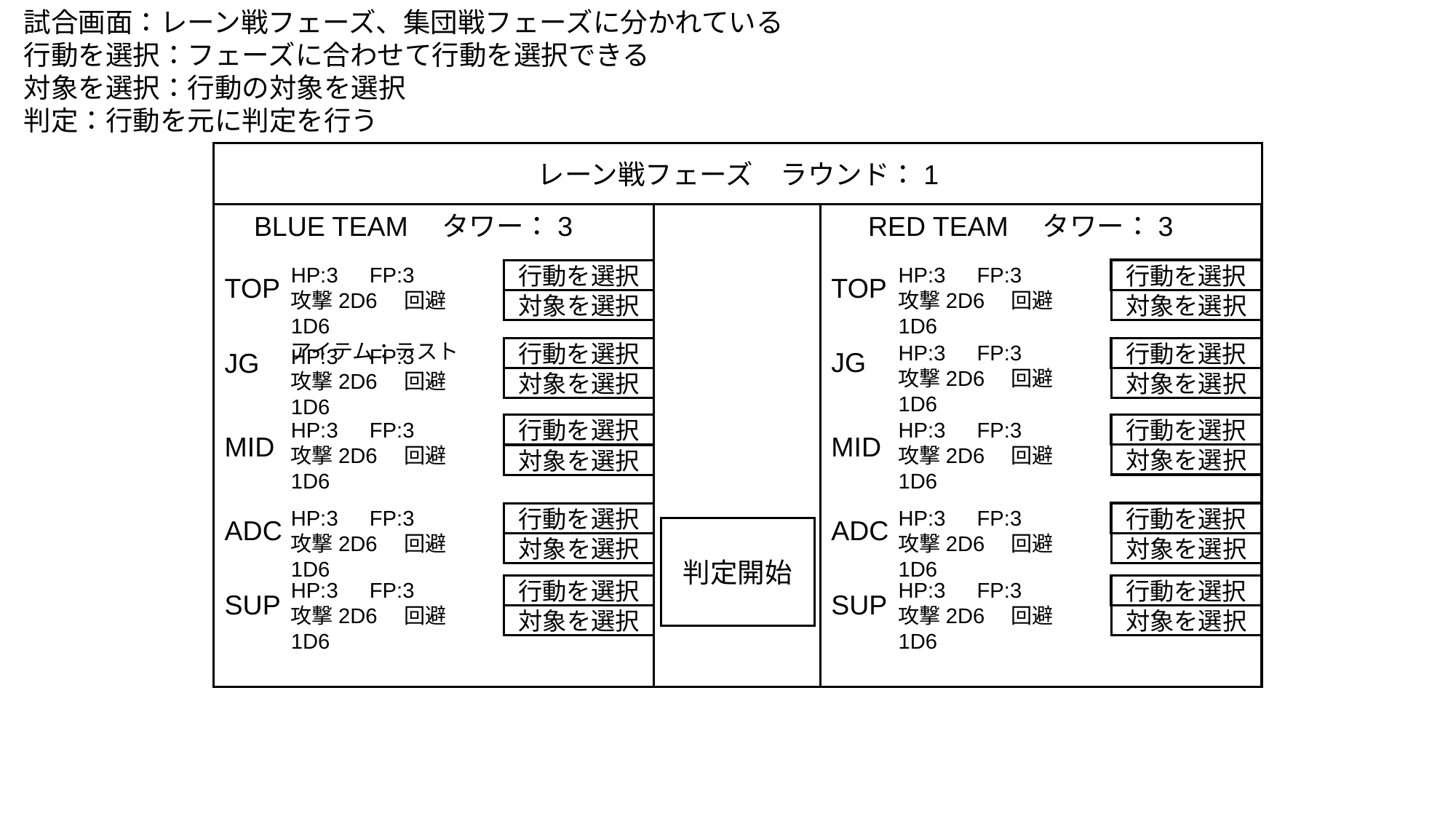

試合画面：レーン戦フェーズ、集団戦フェーズに分かれている
行動を選択：フェーズに合わせて行動を選択できる
対象を選択：行動の対象を選択
判定：行動を元に判定を行う

レーン戦フェーズ　ラウンド：1
RED TEAM　タワー：3
BLUE TEAM　タワー：3
TOP
JG

MID

ADC
SUP
TOP
JG

MID

ADC
SUP
HP:3　FP:3
攻撃2D6　回避1D6
HP:3　FP:3
攻撃2D6　回避1D6
アイテム：テスト
行動を選択
行動を選択
対象を選択
対象を選択
HP:3　FP:3
攻撃2D6　回避1D6
HP:3　FP:3
攻撃2D6　回避1D6
行動を選択
行動を選択
対象を選択
対象を選択
HP:3　FP:3
攻撃2D6　回避1D6
HP:3　FP:3
攻撃2D6　回避1D6
行動を選択
行動を選択
対象を選択
対象を選択
HP:3　FP:3
攻撃2D6　回避1D6
HP:3　FP:3
攻撃2D6　回避1D6
行動を選択
行動を選択
判定開始
対象を選択
対象を選択
HP:3　FP:3
攻撃2D6　回避1D6
HP:3　FP:3
攻撃2D6　回避1D6
行動を選択
行動を選択
対象を選択
対象を選択